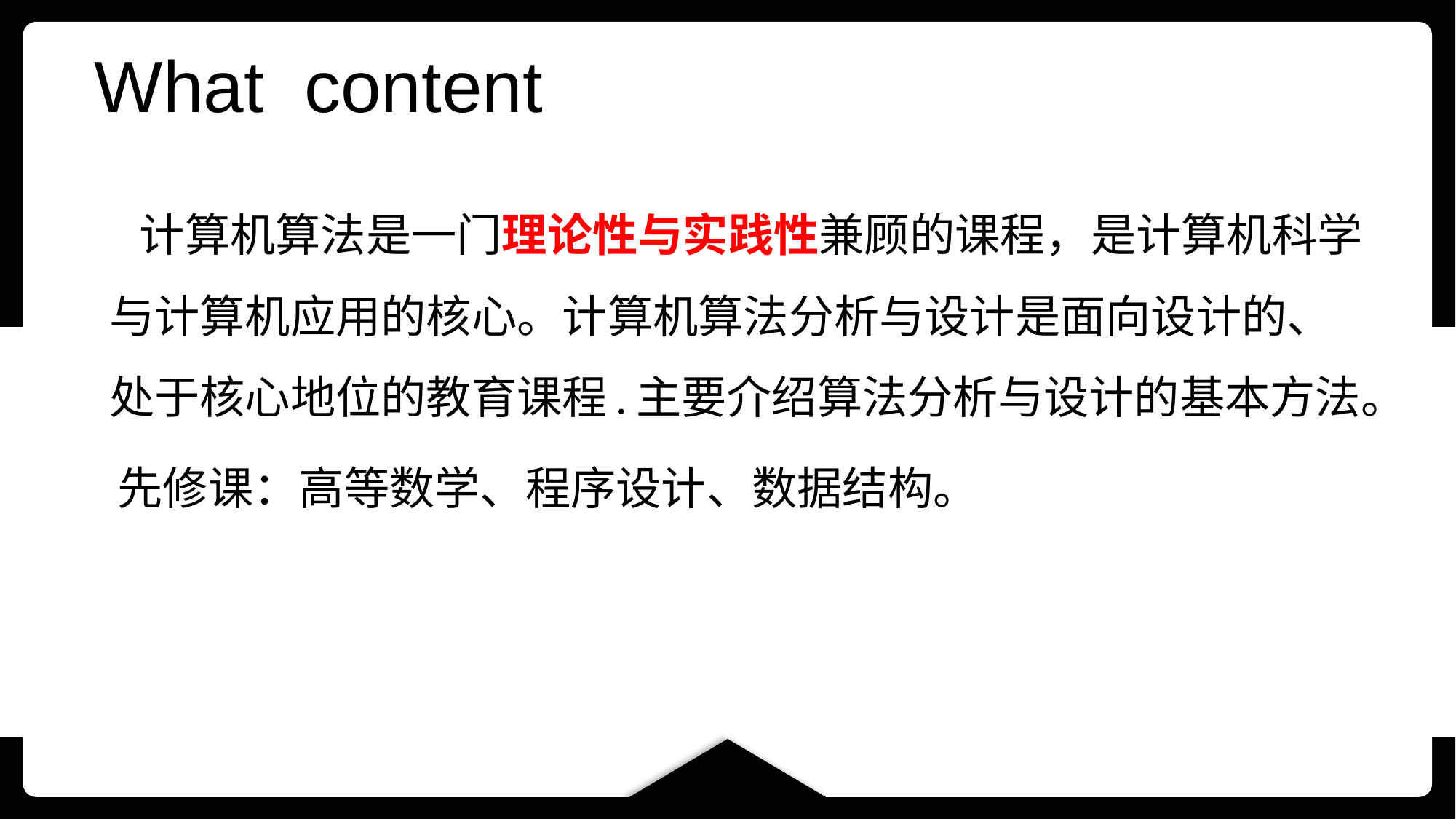

# What  content
           计算机算法是一门理论性与实践性兼顾的课程，是计算机科学与计算机应用的核心。计算机算法分析与设计是面向设计的、处于核心地位的教育课程.主要介绍算法分析与设计的基本方法。
    先修课：高等数学、程序设计、数据结构。